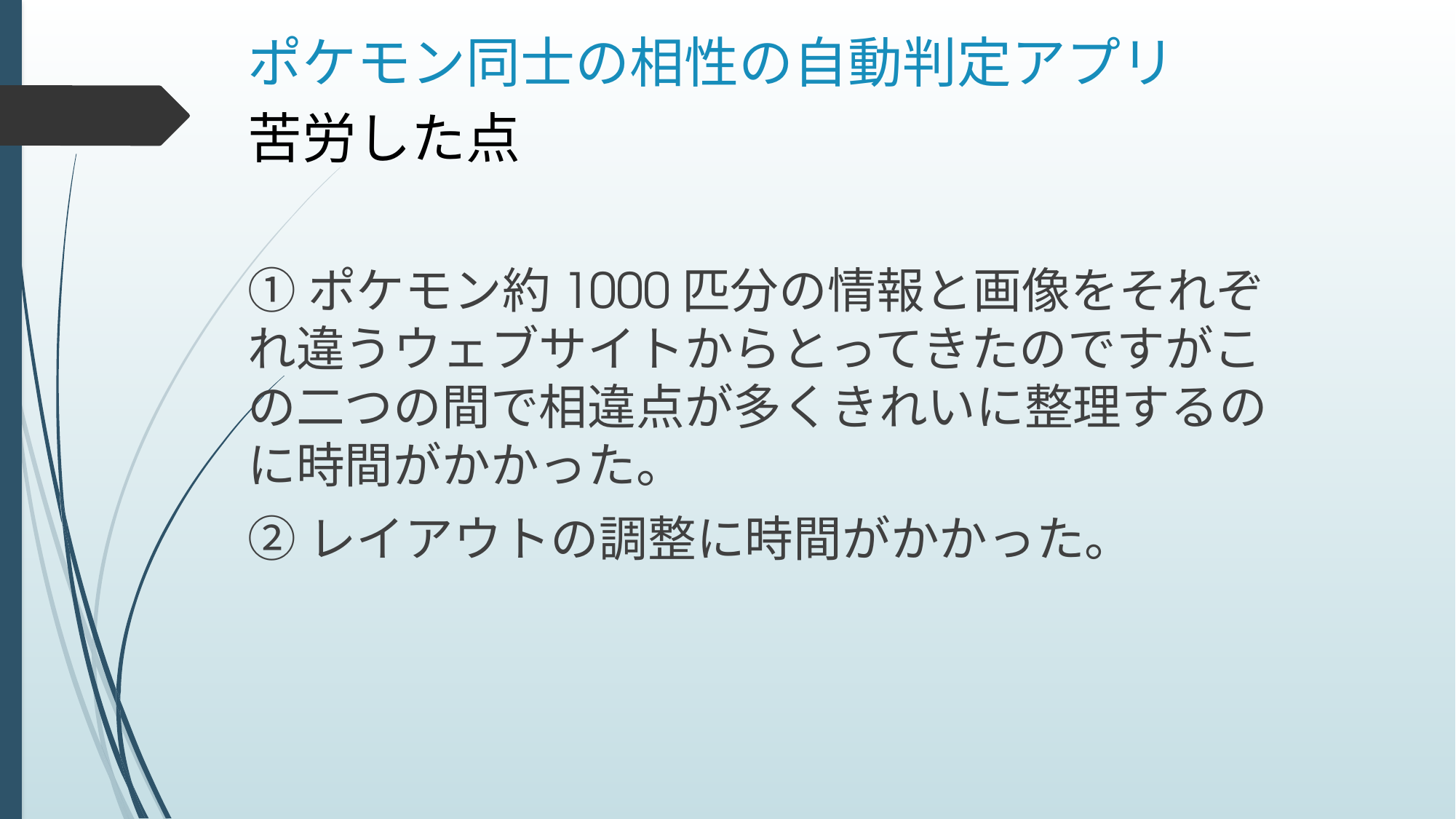

# ポケモン同士の相性の自動判定アプリ
苦労した点
①ポケモン約1000匹分の情報と画像をそれぞれ違うウェブサイトからとってきたのですがこの二つの間で相違点が多くきれいに整理するのに時間がかかった。
②レイアウトの調整に時間がかかった。